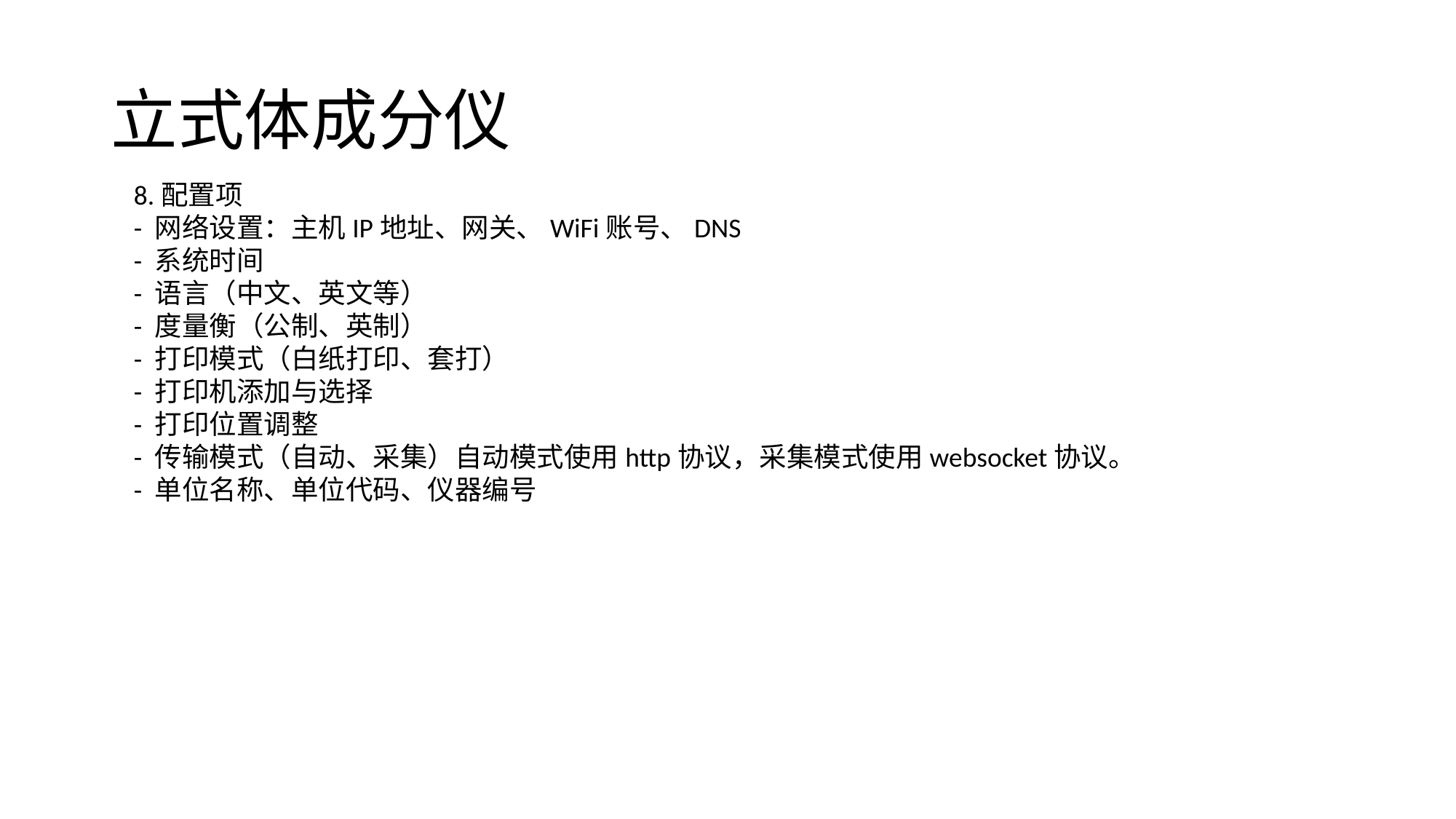

# 立式体成分仪
8.配置项
- 网络设置：主机IP地址、网关、WiFi账号、DNS
- 系统时间
- 语言（中文、英文等）
- 度量衡（公制、英制）
- 打印模式（白纸打印、套打）
- 打印机添加与选择
- 打印位置调整
- 传输模式（自动、采集）自动模式使用http协议，采集模式使用websocket协议。
- 单位名称、单位代码、仪器编号